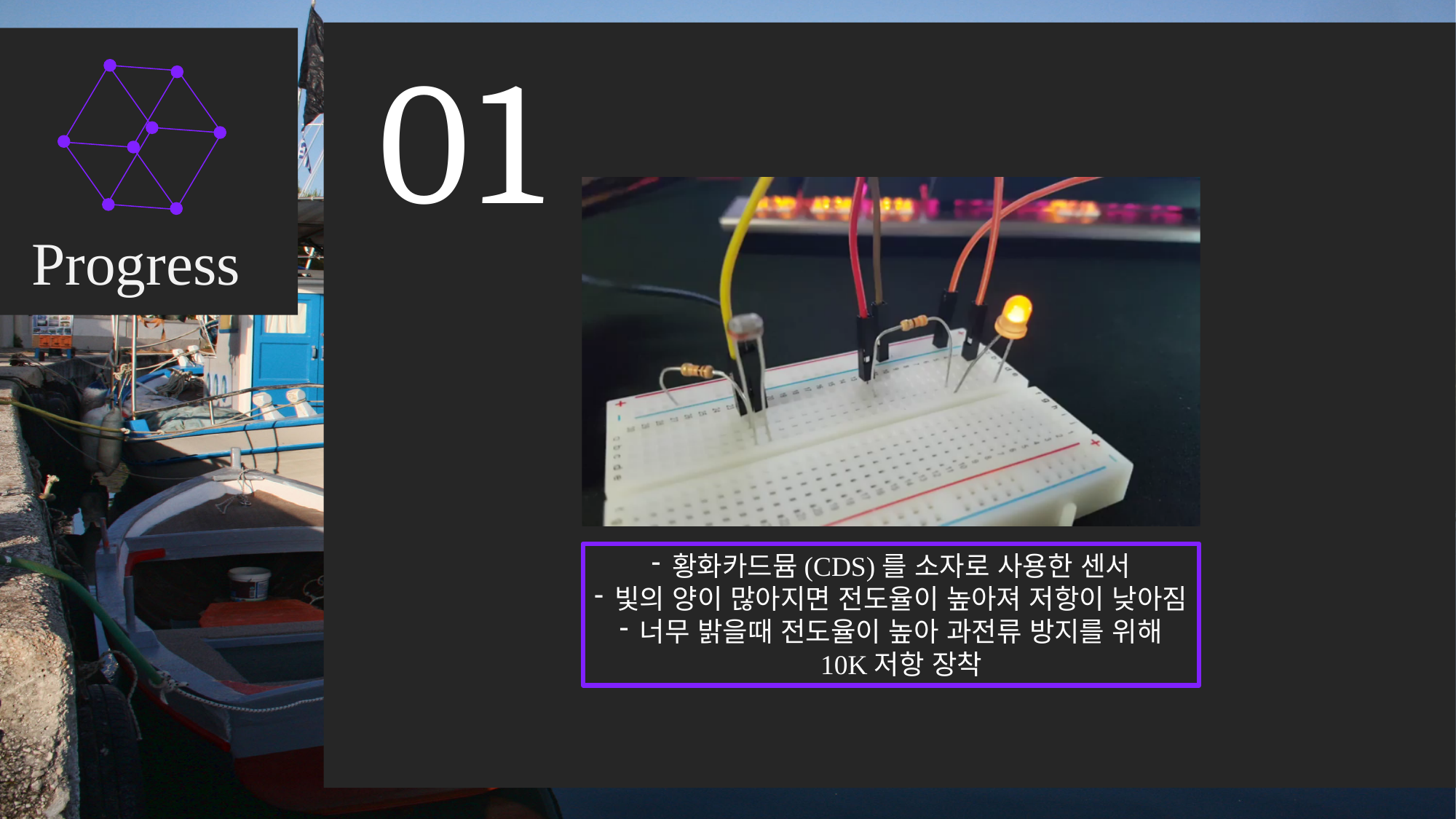

01

Progress
황화카드뮴(CDS)를 소자로 사용한 센서
빛의 양이 많아지면 전도율이 높아져 저항이 낮아짐
너무 밝을때 전도율이 높아 과전류 방지를 위해 10K저항 장착